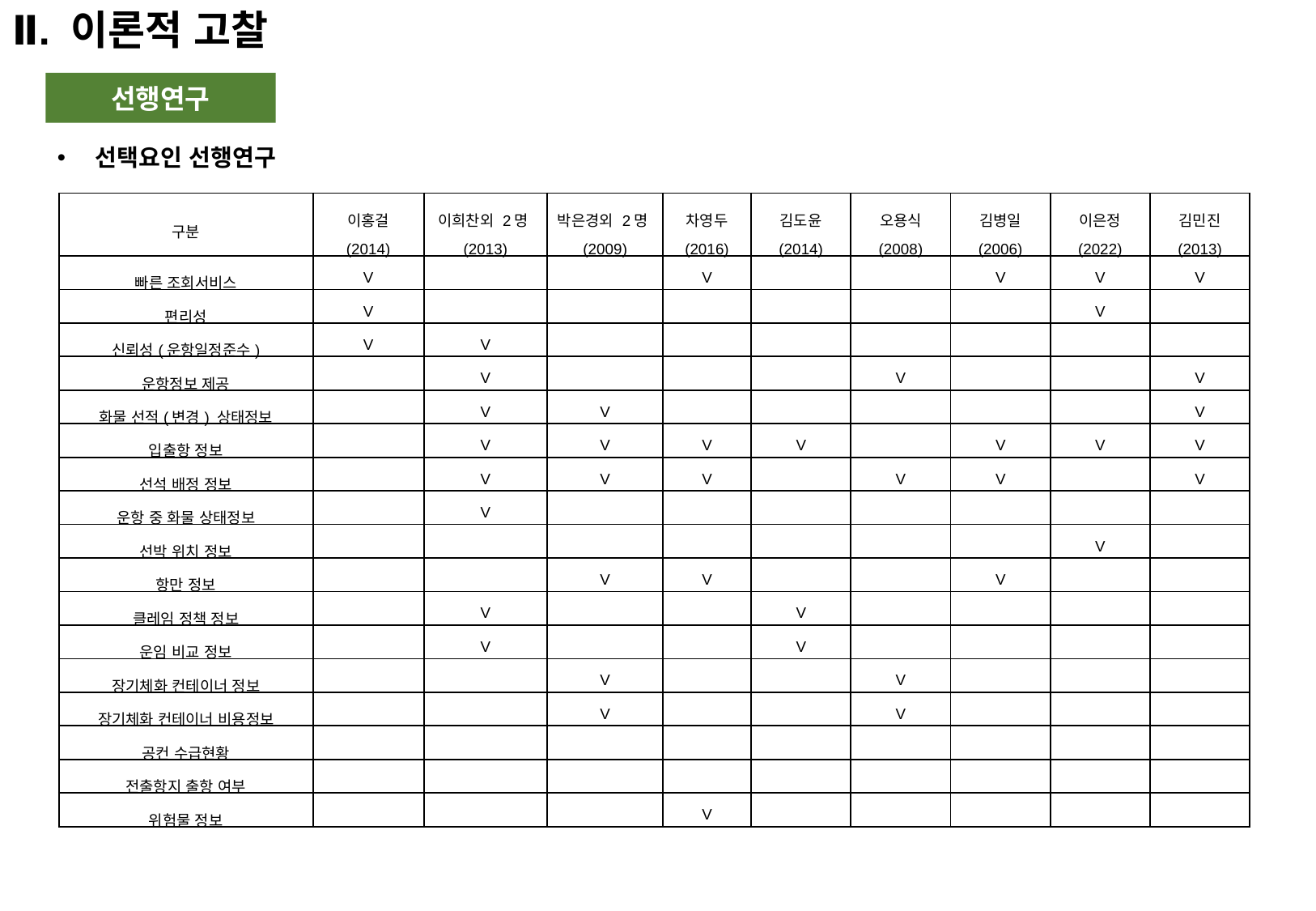

Ⅱ. 이론적 고찰
선행연구
선택요인 선행연구
| 구분 | 이홍걸 (2014) | 이희찬외 2명(2013) | 박은경외 2명(2009) | 차영두 (2016) | 김도윤 (2014) | 오용식 (2008) | 김병일 (2006) | 이은정 (2022) | 김민진 (2013) |
| --- | --- | --- | --- | --- | --- | --- | --- | --- | --- |
| 빠른 조회서비스 | V |  |  | V |  |  | V | V | V |
| 편리성 | V |  |  |  |  |  |  | V |  |
| 신뢰성(운항일정준수) | V | V |  |  |  |  |  |  |  |
| 운항정보 제공 |  | V |  |  |  | V |  |  | V |
| 화물 선적(변경) 상태정보 |  | V | V |  |  |  |  |  | V |
| 입출항 정보 |  | V | V | V | V |  | V | V | V |
| 선석 배정 정보 |  | V | V | V |  | V | V |  | V |
| 운항 중 화물 상태정보 |  | V |  |  |  |  |  |  |  |
| 선박 위치 정보 |  |  |  |  |  |  |  | V |  |
| 항만 정보 |  |  | V | V |  |  | V |  |  |
| 클레임 정책 정보 |  | V |  |  | V |  |  |  |  |
| 운임 비교 정보 |  | V |  |  | V |  |  |  |  |
| 장기체화 컨테이너 정보 |  |  | V |  |  | V |  |  |  |
| 장기체화 컨테이너 비용정보 |  |  | V |  |  | V |  |  |  |
| 공컨 수급현황 |  |  |  |  |  |  |  |  |  |
| 전출항지 출항 여부 |  |  |  |  |  |  |  |  |  |
| 위험물 정보 |  |  |  | V |  |  |  |  |  |